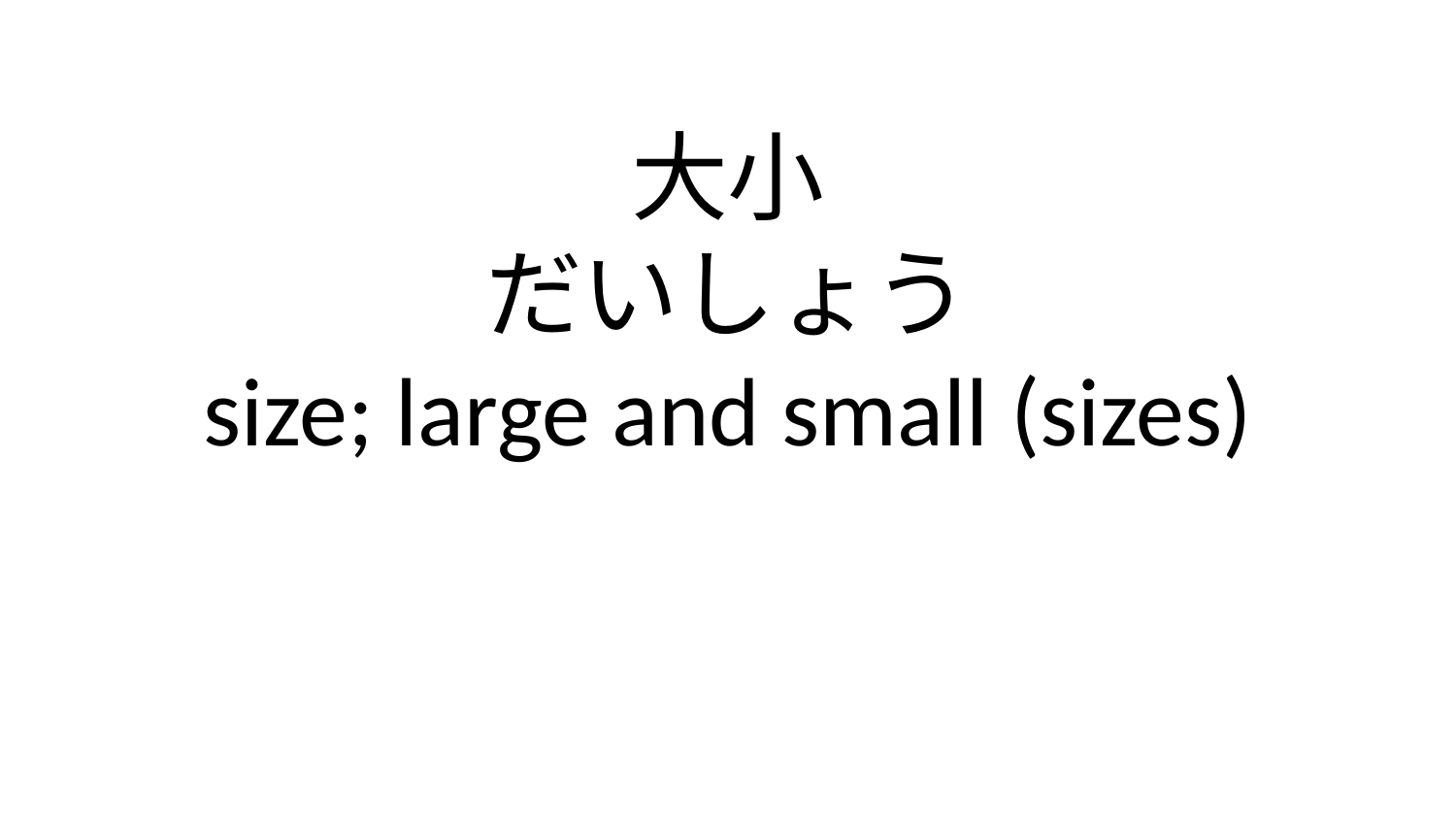

大小
だいしょう
size; large and small (sizes)